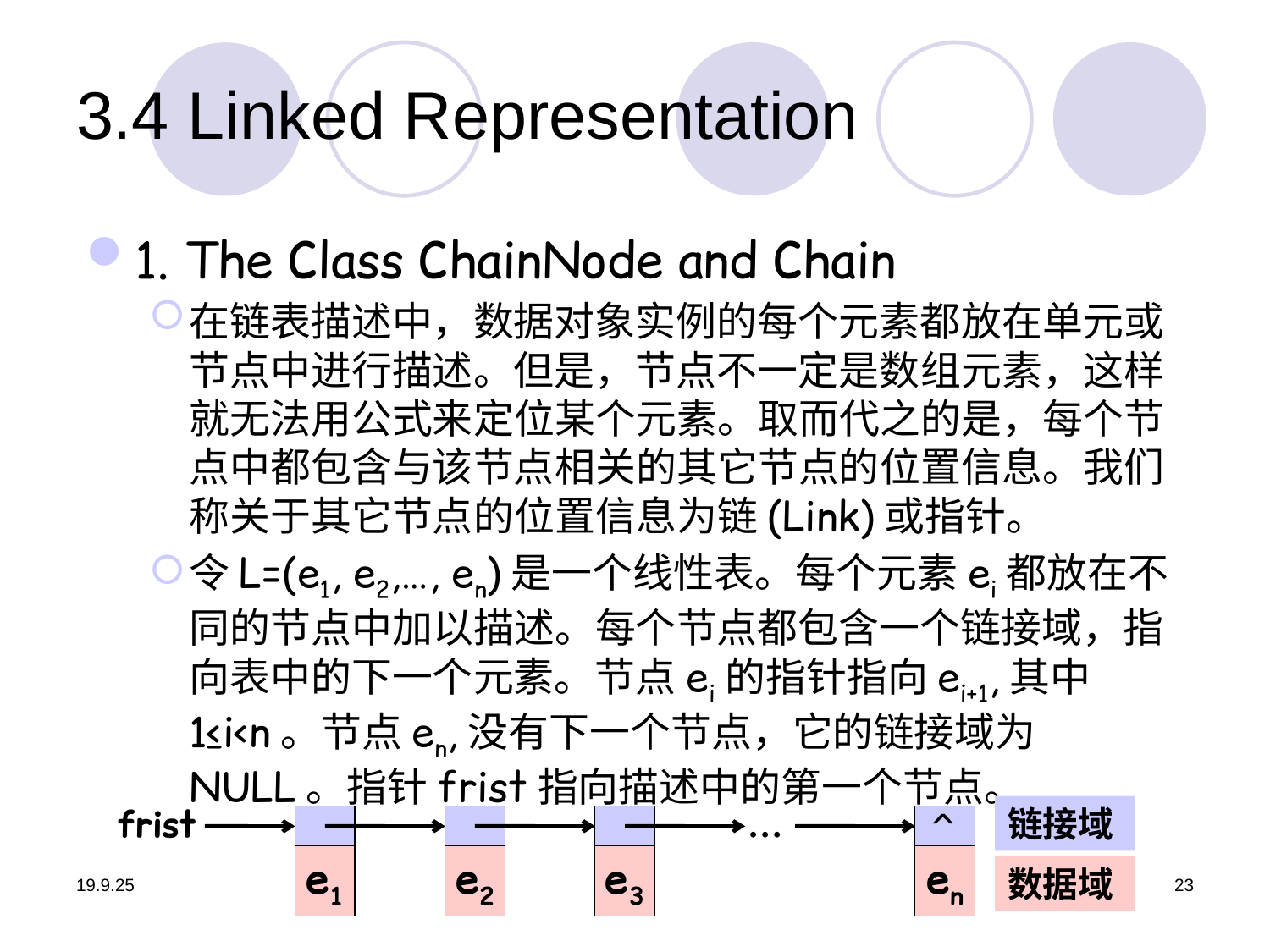

# 3.4 Linked Representation
1. The Class ChainNode and Chain
在链表描述中，数据对象实例的每个元素都放在单元或节点中进行描述。但是，节点不一定是数组元素，这样就无法用公式来定位某个元素。取而代之的是，每个节点中都包含与该节点相关的其它节点的位置信息。我们称关于其它节点的位置信息为链(Link)或指针。
令L=(e1, e2,…, en)是一个线性表。每个元素ei都放在不同的节点中加以描述。每个节点都包含一个链接域，指向表中的下一个元素。节点ei的指针指向ei+1,其中1≤i<n。节点en,没有下一个节点，它的链接域为NULL。指针frist指向描述中的第一个节点。
frist
…
链接域

e1

e2

e3
^
en

数据域
19.9.25
23